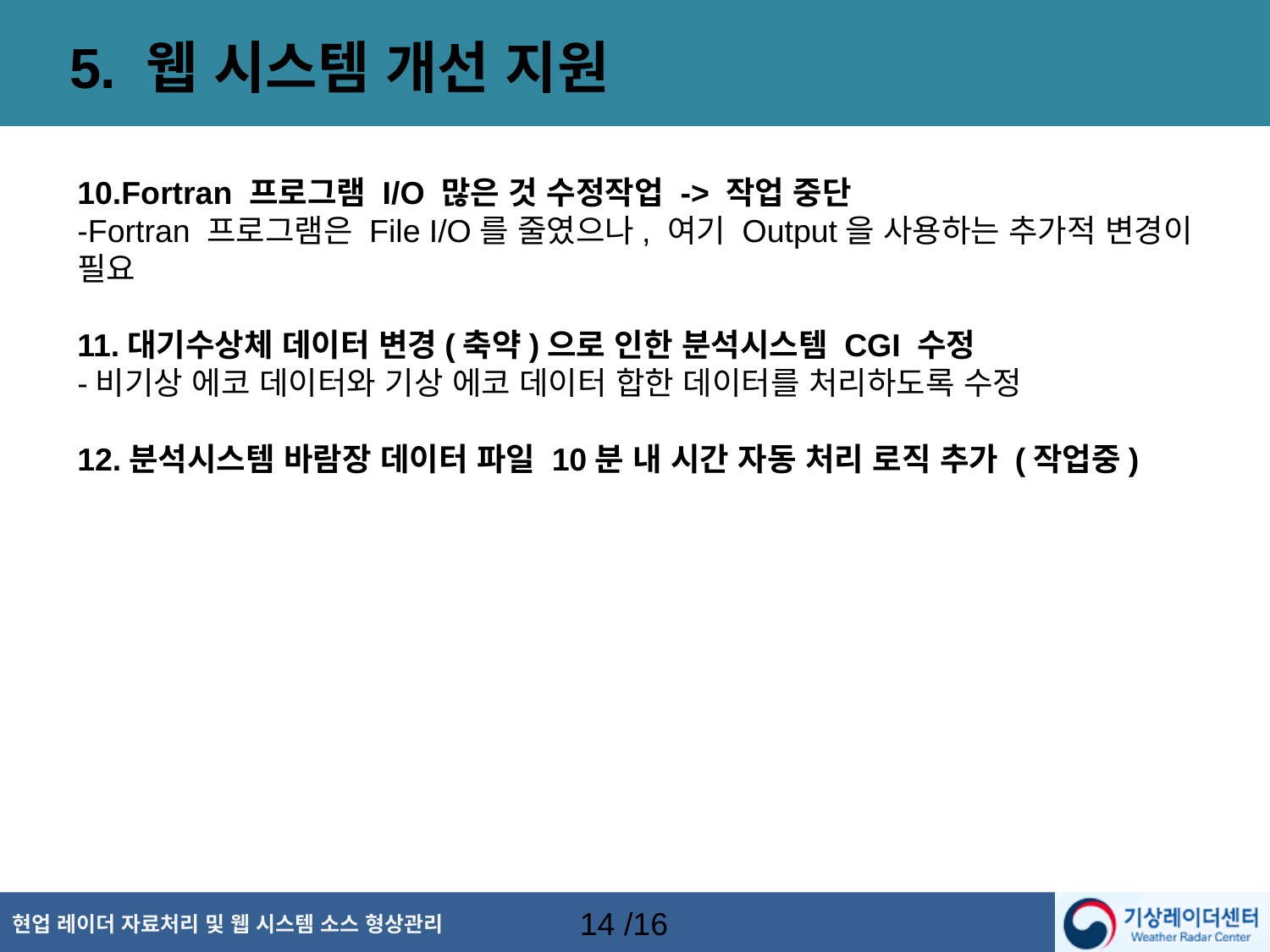

5. 웹 시스템 개선 지원
10.Fortran 프로그램 I/O 많은 것 수정작업 -> 작업 중단
-Fortran 프로그램은 File I/O를 줄였으나, 여기 Output을 사용하는 추가적 변경이 필요

11.대기수상체 데이터 변경(축약)으로 인한 분석시스템 CGI 수정
-비기상 에코 데이터와 기상 에코 데이터 합한 데이터를 처리하도록 수정

12.분석시스템 바람장 데이터 파일 10분 내 시간 자동 처리 로직 추가 (작업중)
14